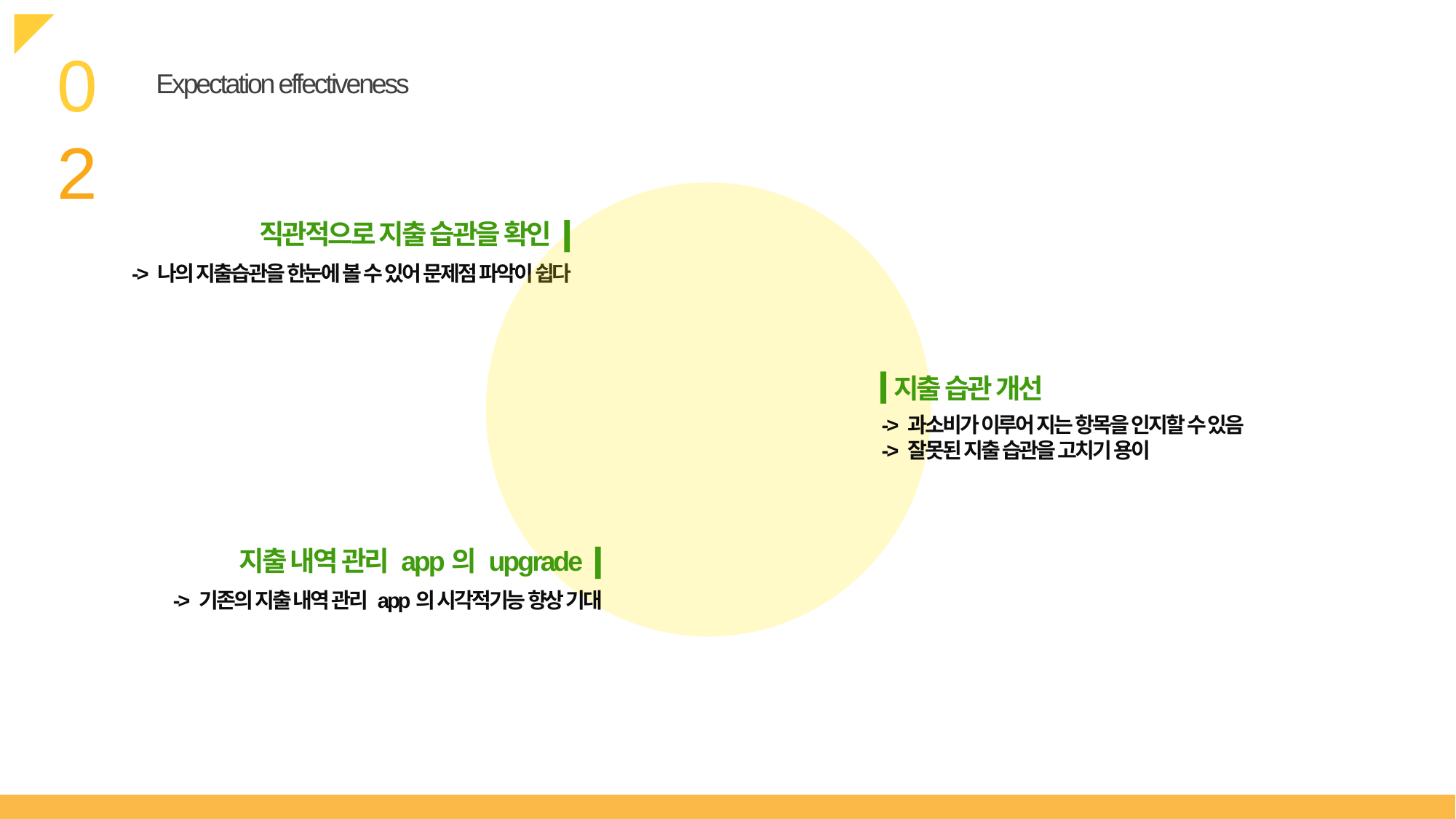

02
Expectation effectiveness

직관적으로 지출 습관을 확인

-> 나의 지출습관을 한눈에 볼 수 있어 문제점 파악이 쉽다
지출 습관 개선

-> 과소비가 이루어 지는 항목을 인지할 수 있음
-> 잘못된 지출 습관을 고치기 용이
지출 내역 관리 app의 upgrade

-> 기존의 지출 내역 관리 app의 시각적기능 향상 기대